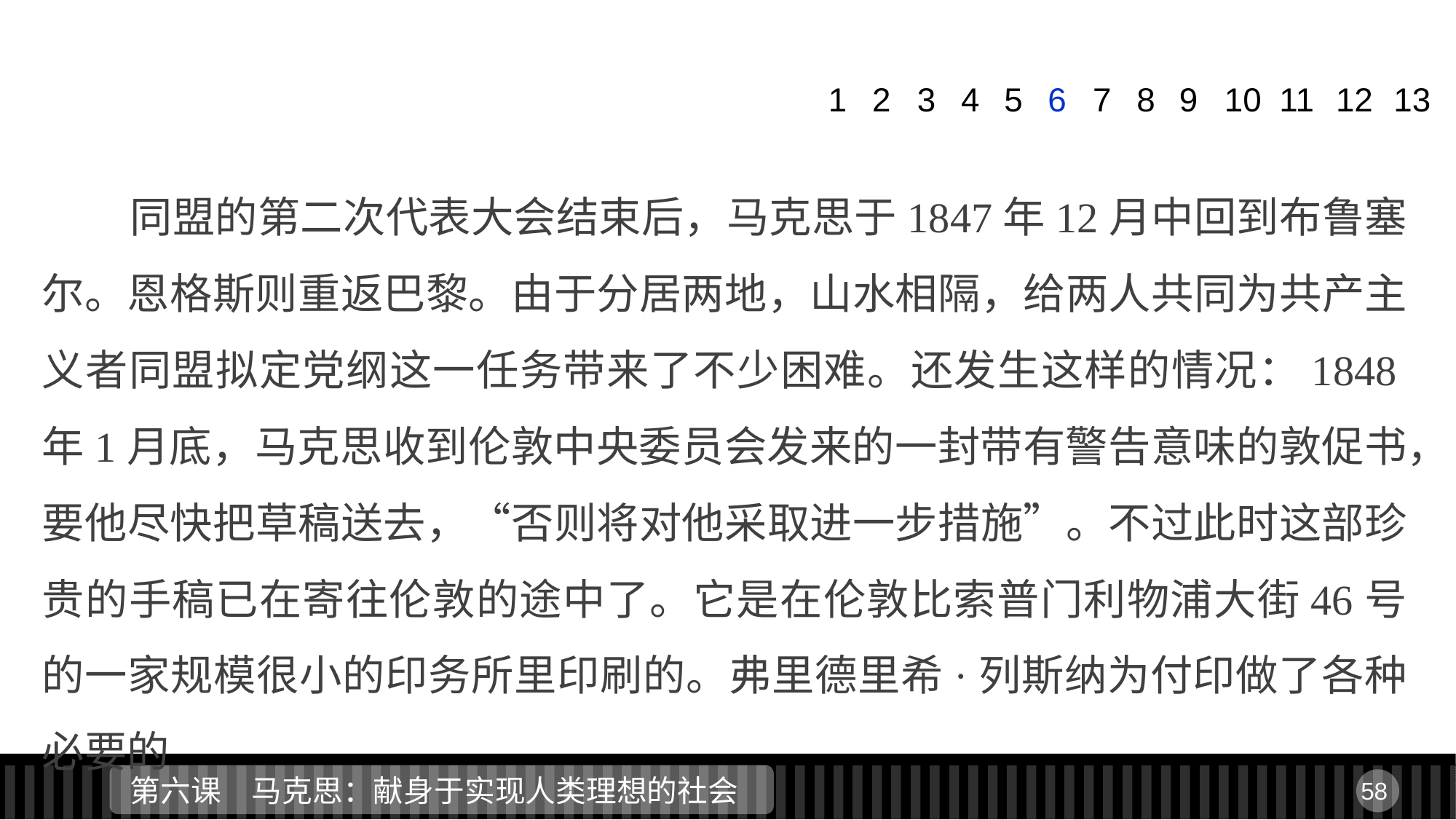

1
2
3
4
5
6
7
8
9
11
12
13
10
        同盟的第二次代表大会结束后，马克思于1847年12月中回到布鲁塞尔。恩格斯则重返巴黎。由于分居两地，山水相隔，给两人共同为共产主义者同盟拟定党纲这一任务带来了不少困难。还发生这样的情况：1848年1月底，马克思收到伦敦中央委员会发来的一封带有警告意味的敦促书，要他尽快把草稿送去，“否则将对他采取进一步措施”。不过此时这部珍贵的手稿已在寄往伦敦的途中了。它是在伦敦比索普门利物浦大街46号的一家规模很小的印务所里印刷的。弗里德里希·列斯纳为付印做了各种必要的